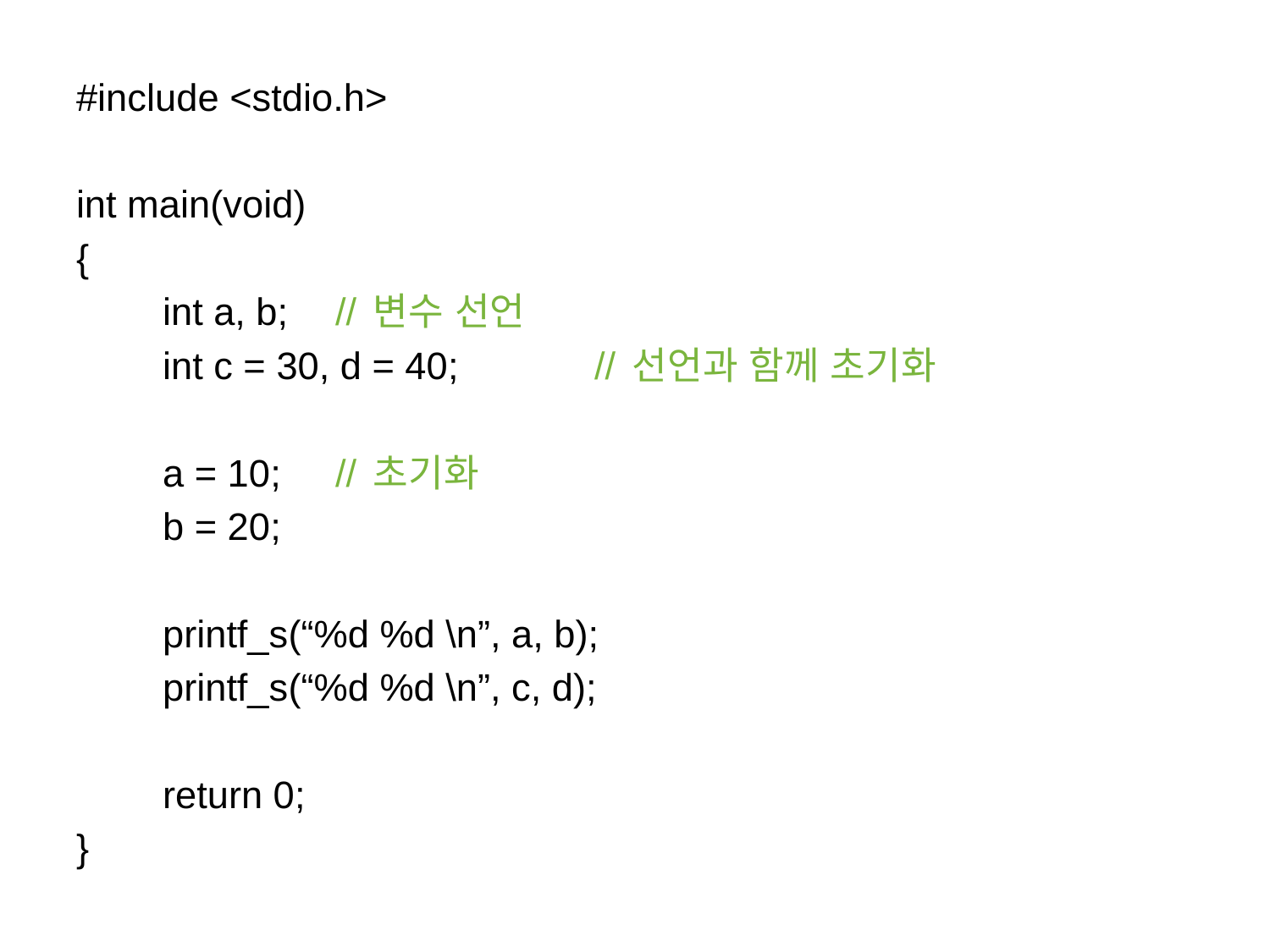

#include <stdio.h>

int main(void)
{
	int a, b;			// 변수 선언
	int c = 30, d = 40;		// 선언과 함께 초기화

	a = 10; 			// 초기화
	b = 20;

	printf_s(“%d %d \n”, a, b);
	printf_s(“%d %d \n”, c, d);

	return 0;
}